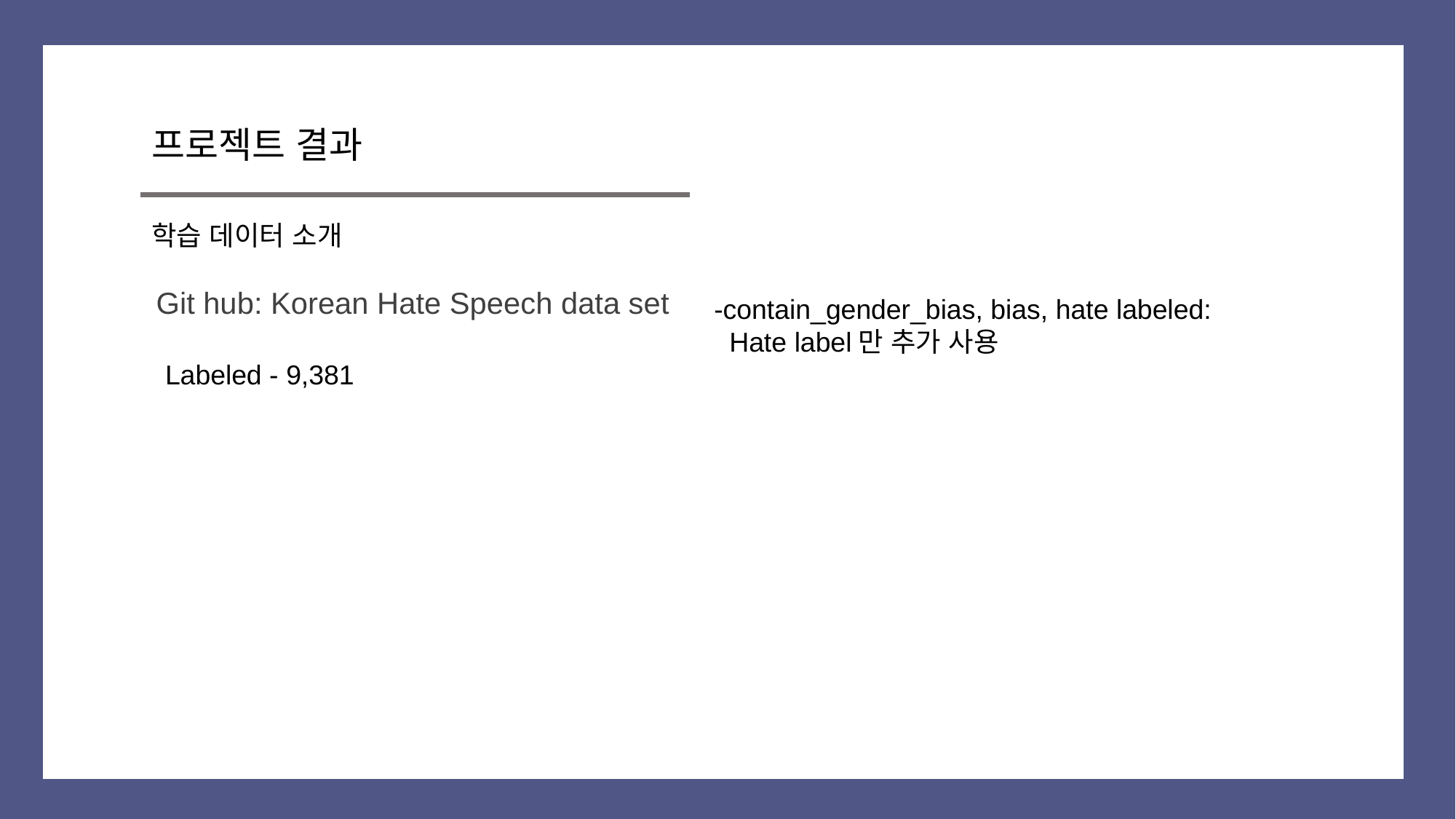

프로젝트 결과

학습 데이터 소개
Git hub: Korean Hate Speech data set
-contain_gender_bias, bias, hate labeled:
  Hate label만 추가 사용
Labeled - 9,381